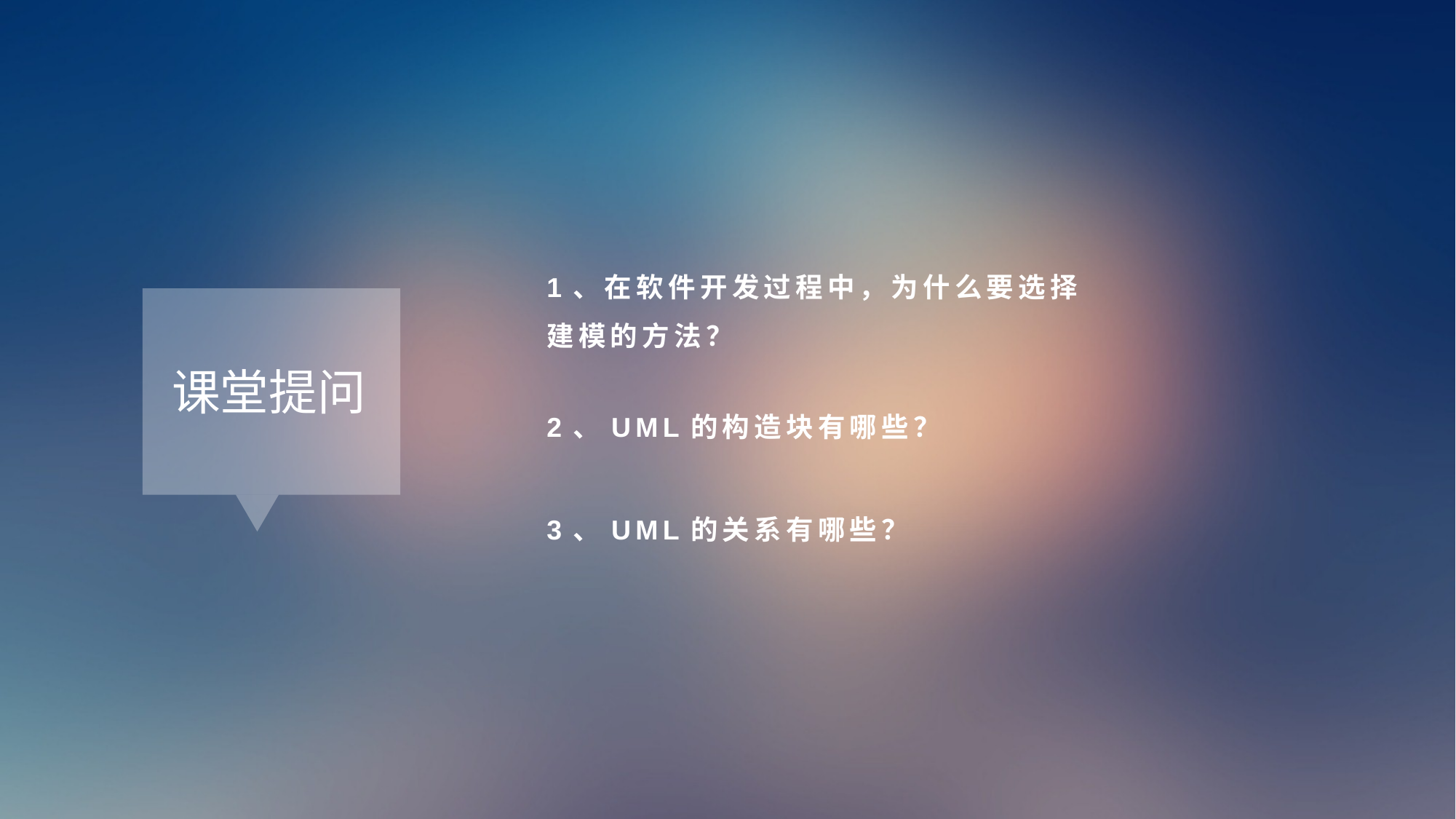

1、在软件开发过程中，为什么要选择建模的方法？

课堂提问

2、UML的构造块有哪些？
3、UML的关系有哪些？